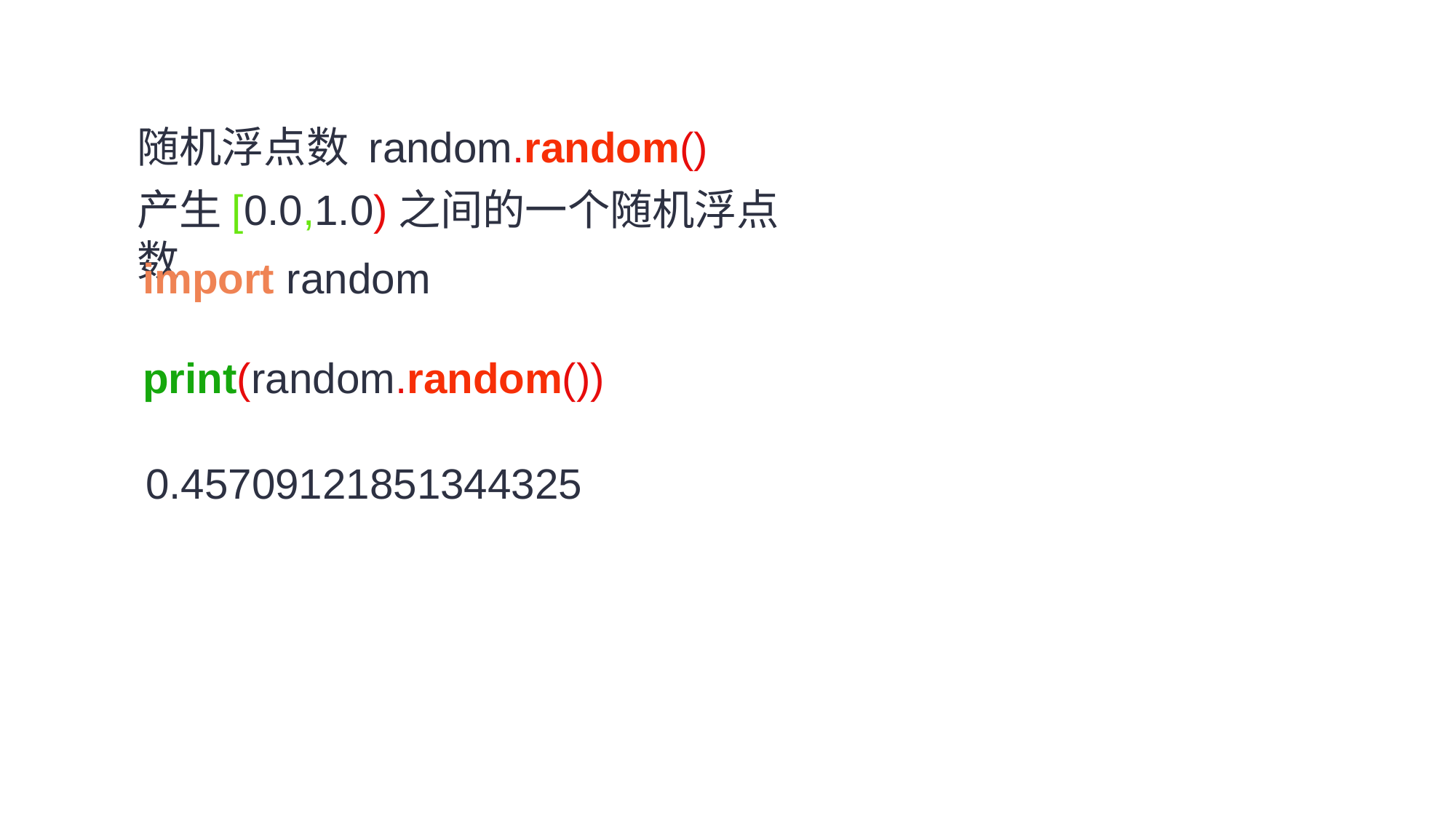

随机浮点数 random.random()
产生[0.0,1.0)之间的一个随机浮点数
import random
print(random.random())
0.45709121851344325